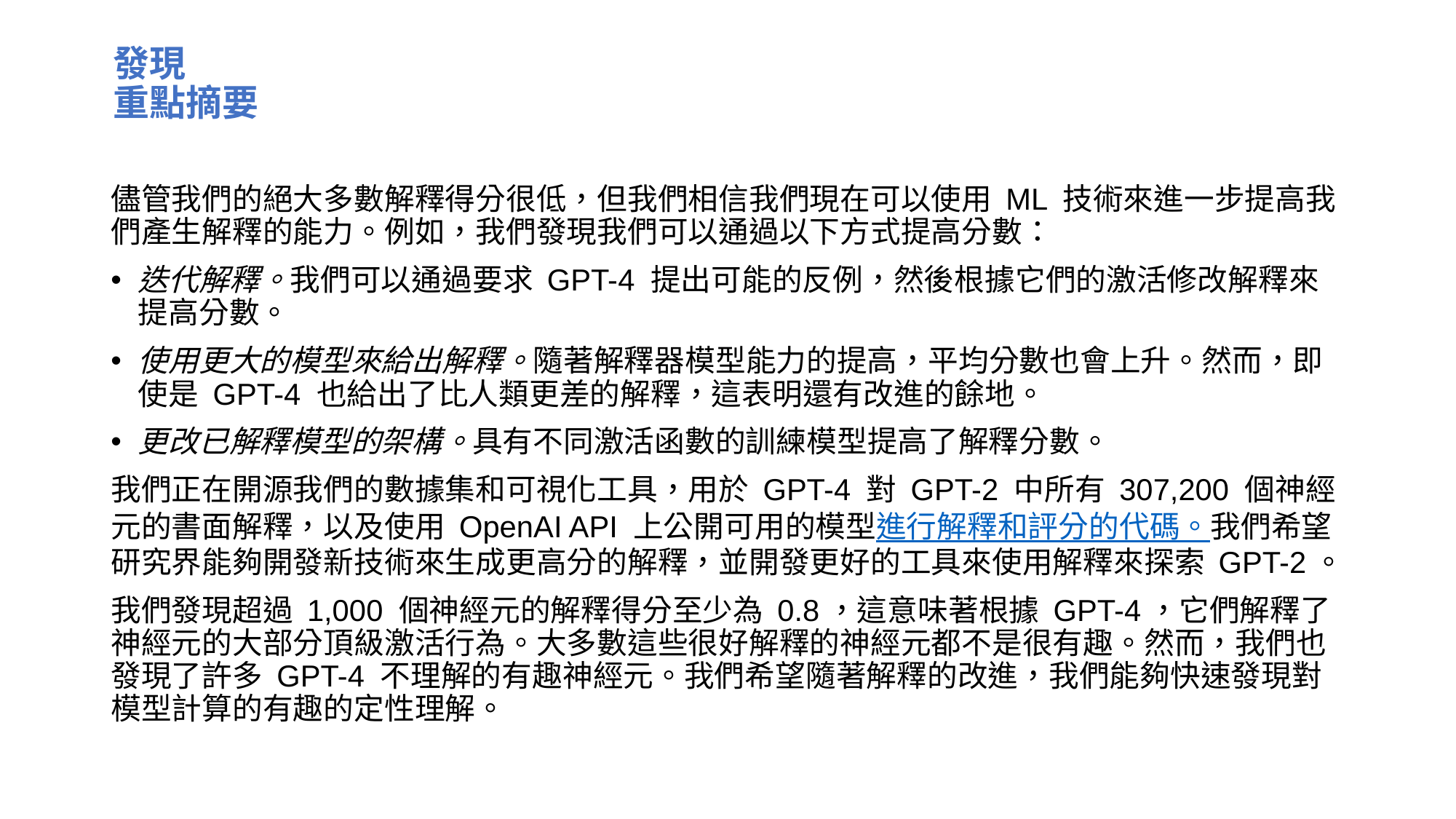

# 發現 重點摘要
儘管我們的絕大多數解釋得分很低，但我們相信我們現在可以使用 ML 技術來進一步提高我們產生解釋的能力。例如，我們發現我們可以通過以下方式提高分數：
迭代解釋。我們可以通過要求 GPT-4 提出可能的反例，然後根據它們的激活修改解釋來提高分數。
使用更大的模型來給出解釋。隨著解釋器模型能力的提高，平均分數也會上升。然而，即使是 GPT-4 也給出了比人類更差的解釋，這表明還有改進的餘地。
更改已解釋模型的架構。具有不同激活函數的訓練模型提高了解釋分數。
我們正在開源我們的數據集和可視化工具，用於 GPT-4 對 GPT-2 中所有 307,200 個神經元的書面解釋，以及使用 OpenAI API 上公開可用的模型進行解釋和評分的代碼。我們希望研究界能夠開發新技術來生成更高分的解釋，並開發更好的工具來使用解釋來探索 GPT-2。
我們發現超過 1,000 個神經元的解釋得分至少為 0.8，這意味著根據 GPT-4，它們解釋了神經元的大部分頂級激活行為。大多數這些很好解釋的神經元都不是很有趣。然而，我們也發現了許多 GPT-4 不理解的有趣神經元。我們希望隨著解釋的改進，我們能夠快速發現對模型計算的有趣的定性理解。